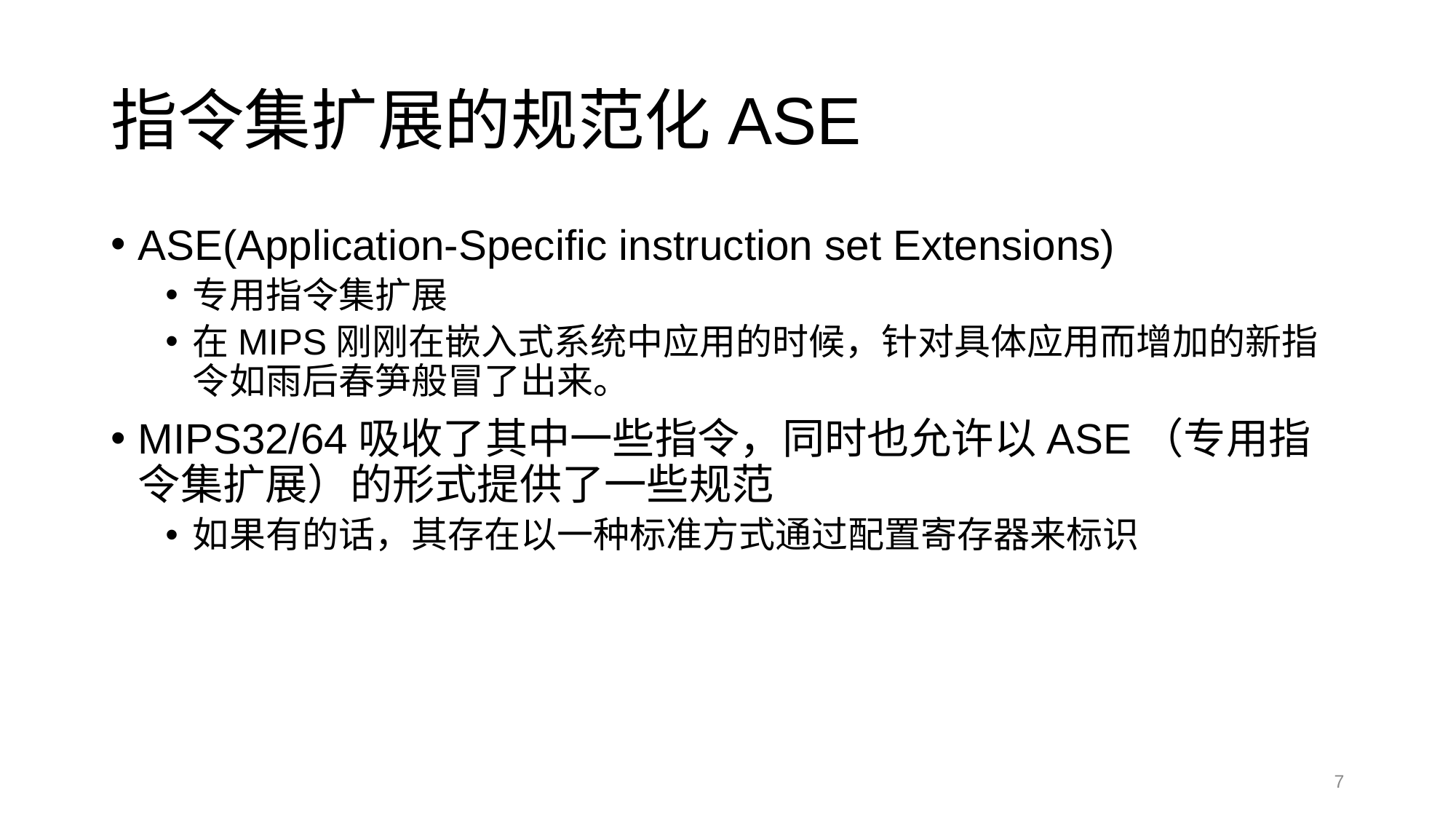

# 指令集扩展的规范化ASE
ASE(Application-Specific instruction set Extensions)
专用指令集扩展
在MIPS刚刚在嵌入式系统中应用的时候，针对具体应用而增加的新指令如雨后春笋般冒了出来。
MIPS32/64吸收了其中一些指令，同时也允许以ASE（专用指令集扩展）的形式提供了一些规范
如果有的话，其存在以一种标准方式通过配置寄存器来标识

7